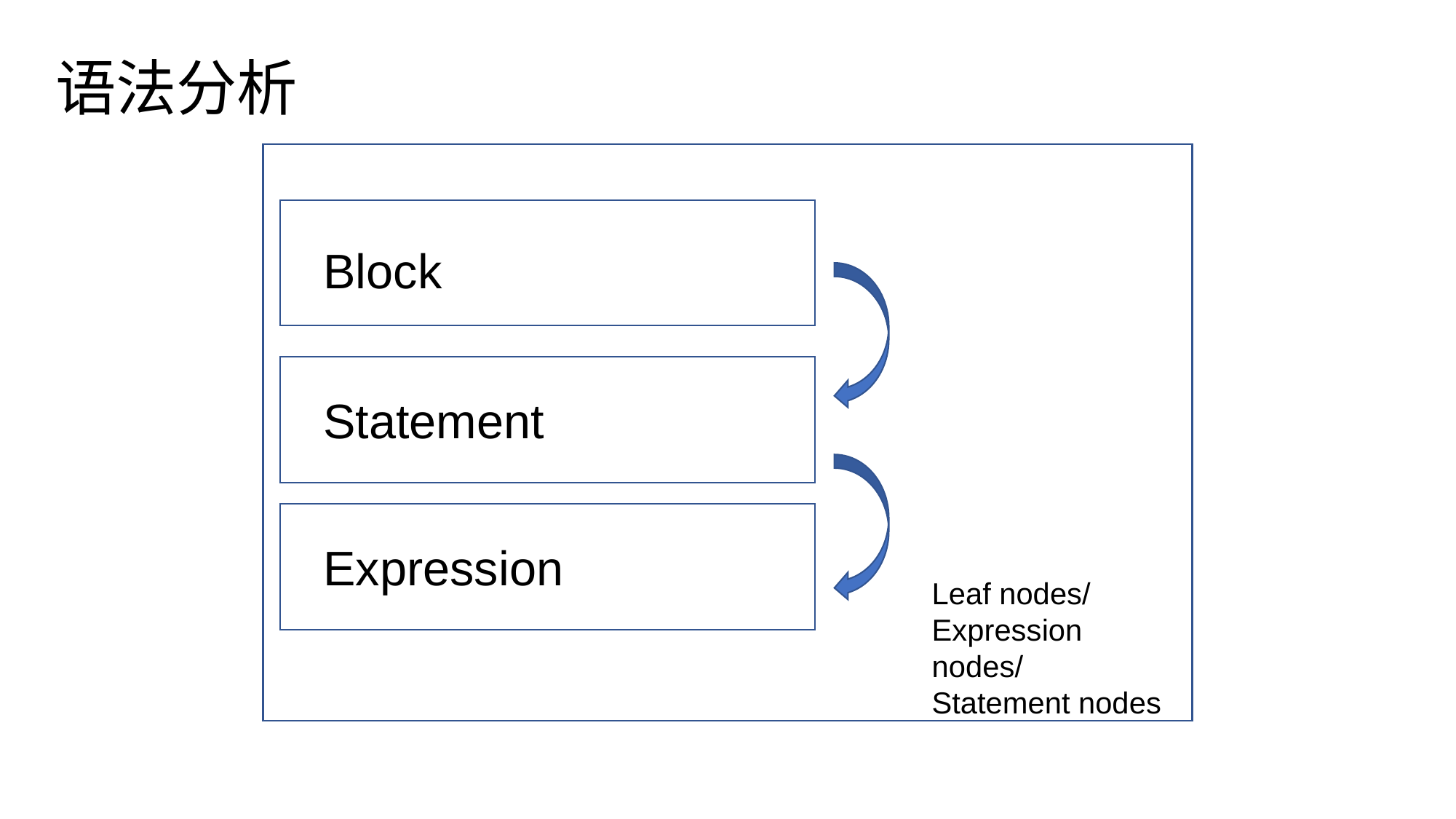

# 语法分析

Block

Statement

Expression
Leaf nodes/
Expression nodes/
Statement nodes